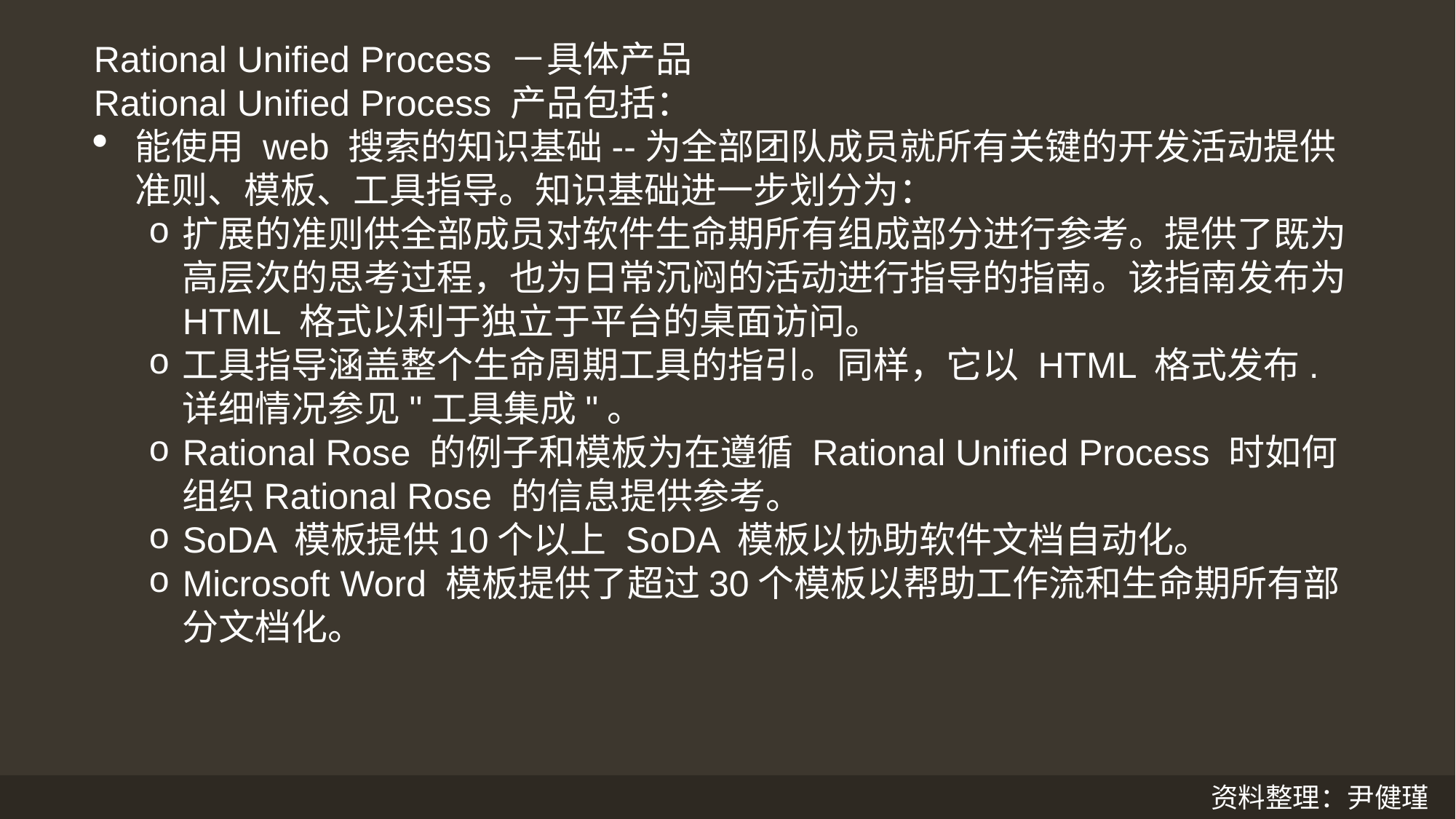

Rational Unified Process －具体产品
Rational Unified Process 产品包括：
能使用 web 搜索的知识基础--为全部团队成员就所有关键的开发活动提供准则、模板、工具指导。知识基础进一步划分为：
扩展的准则供全部成员对软件生命期所有组成部分进行参考。提供了既为高层次的思考过程，也为日常沉闷的活动进行指导的指南。该指南发布为 HTML 格式以利于独立于平台的桌面访问。
工具指导涵盖整个生命周期工具的指引。同样，它以 HTML 格式发布.详细情况参见"工具集成"。
Rational Rose 的例子和模板为在遵循 Rational Unified Process 时如何组织Rational Rose 的信息提供参考。
SoDA 模板提供10个以上 SoDA 模板以协助软件文档自动化。
Microsoft Word 模板提供了超过30个模板以帮助工作流和生命期所有部分文档化。
资料整理：尹健瑾